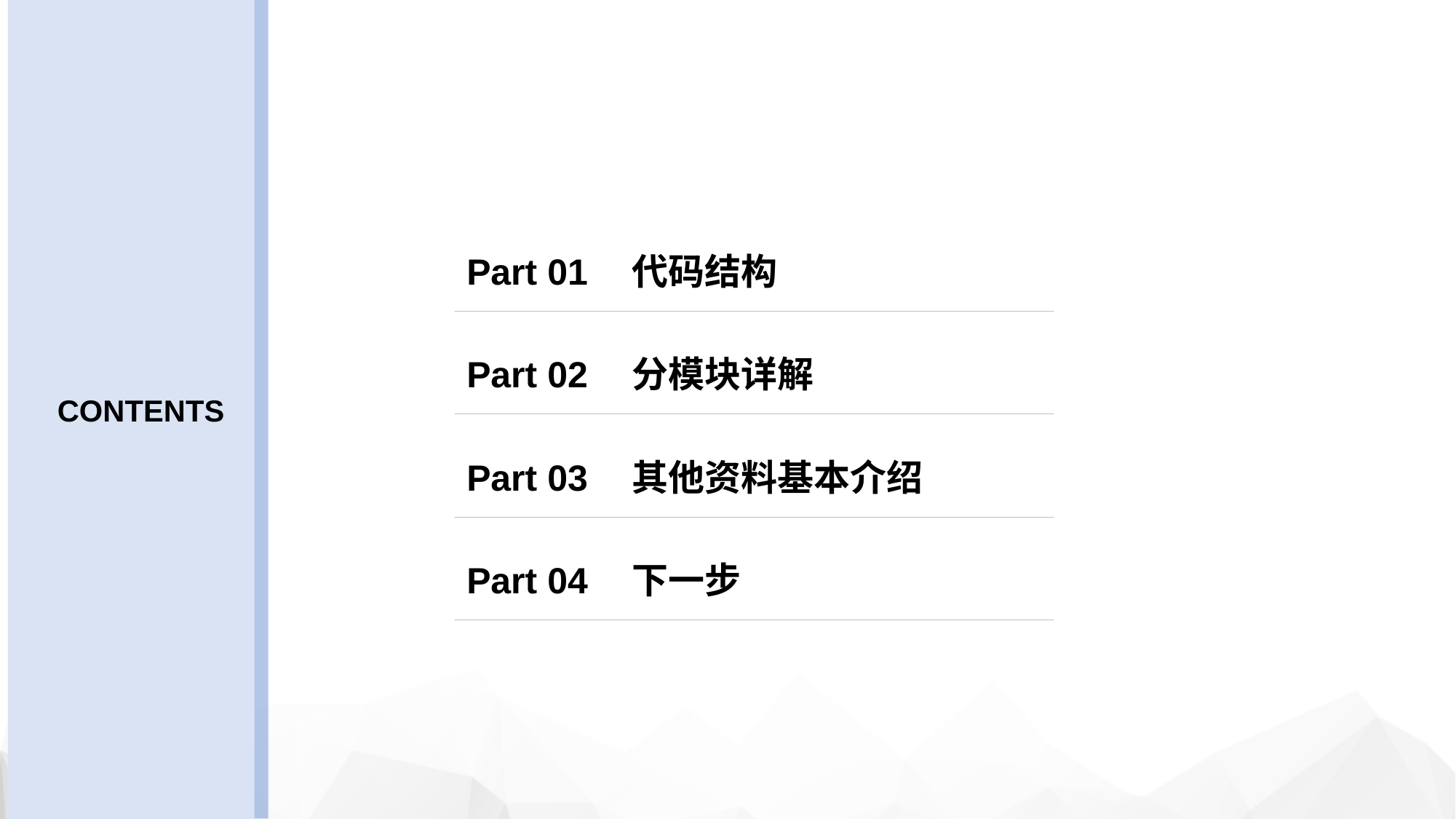

Part 01
代码结构
Part 02
分模块详解
CONTENTS
Part 03
其他资料基本介绍
Part 04
下一步